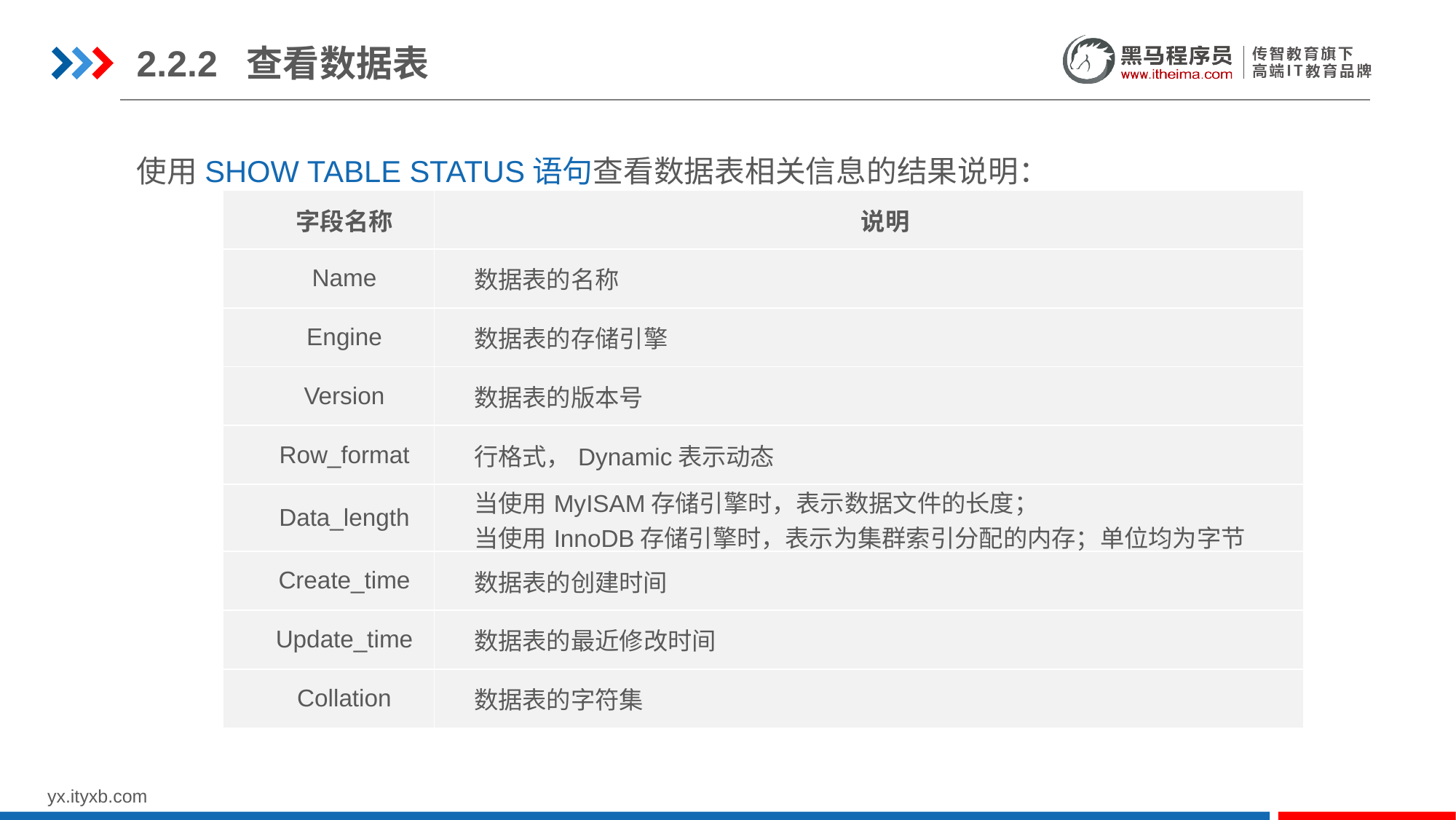

2.2.2  查看数据表
使用SHOW TABLE STATUS语句查看数据表相关信息的结果说明：
| 字段名称 | 说明 |
| --- | --- |
| Name | 数据表的名称 |
| Engine | 数据表的存储引擎 |
| Version | 数据表的版本号 |
| Row\_format | 行格式，Dynamic表示动态 |
| Data\_length | 当使用MyISAM存储引擎时，表示数据文件的长度； 当使用InnoDB存储引擎时，表示为集群索引分配的内存；单位均为字节 |
| Create\_time | 数据表的创建时间 |
| Update\_time | 数据表的最近修改时间 |
| Collation | 数据表的字符集 |